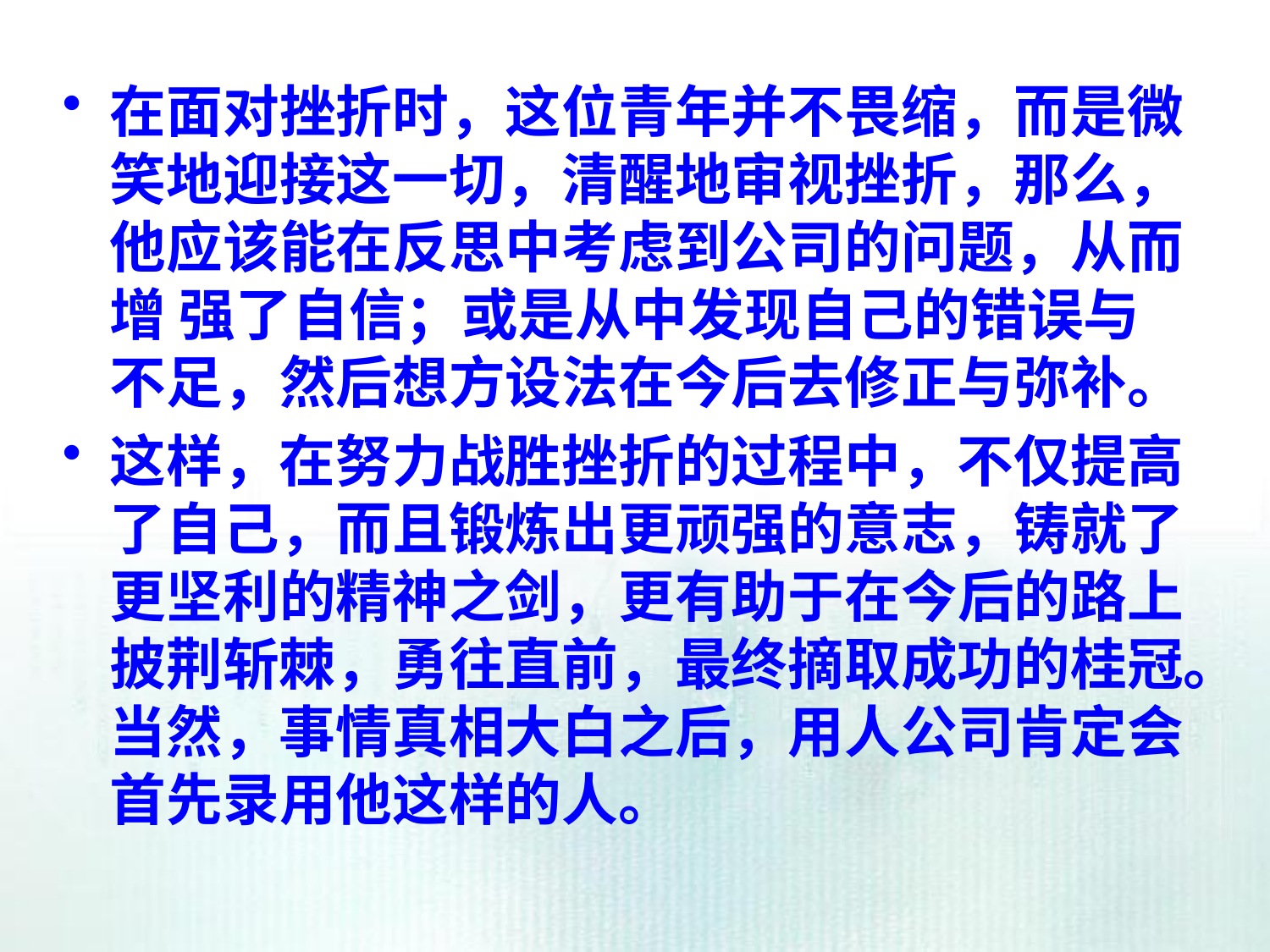

#
在面对挫折时，这位青年并不畏缩，而是微笑地迎接这一切，清醒地审视挫折，那么，他应该能在反思中考虑到公司的问题，从而增 强了自信；或是从中发现自己的错误与不足，然后想方设法在今后去修正与弥补。
这样，在努力战胜挫折的过程中，不仅提高了自己，而且锻炼出更顽强的意志，铸就了更坚利的精神之剑，更有助于在今后的路上披荆斩棘，勇往直前，最终摘取成功的桂冠。当然，事情真相大白之后，用人公司肯定会首先录用他这样的人。